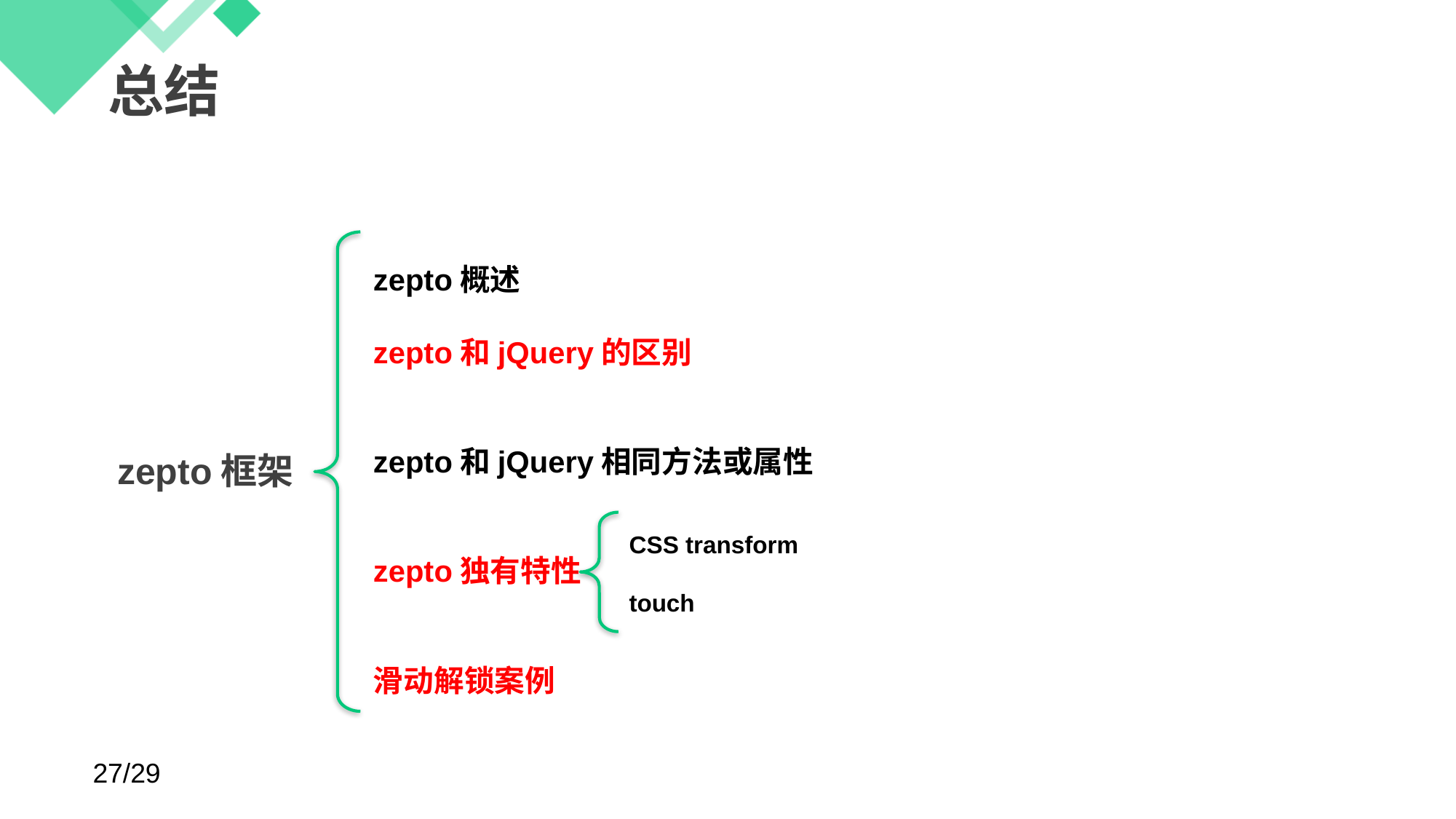

# 总结

zepto概述

zepto和jQuery的区别

zepto和jQuery相同方法或属性

zepto独有特性

滑动解锁案例
zepto框架

CSS transform

touch